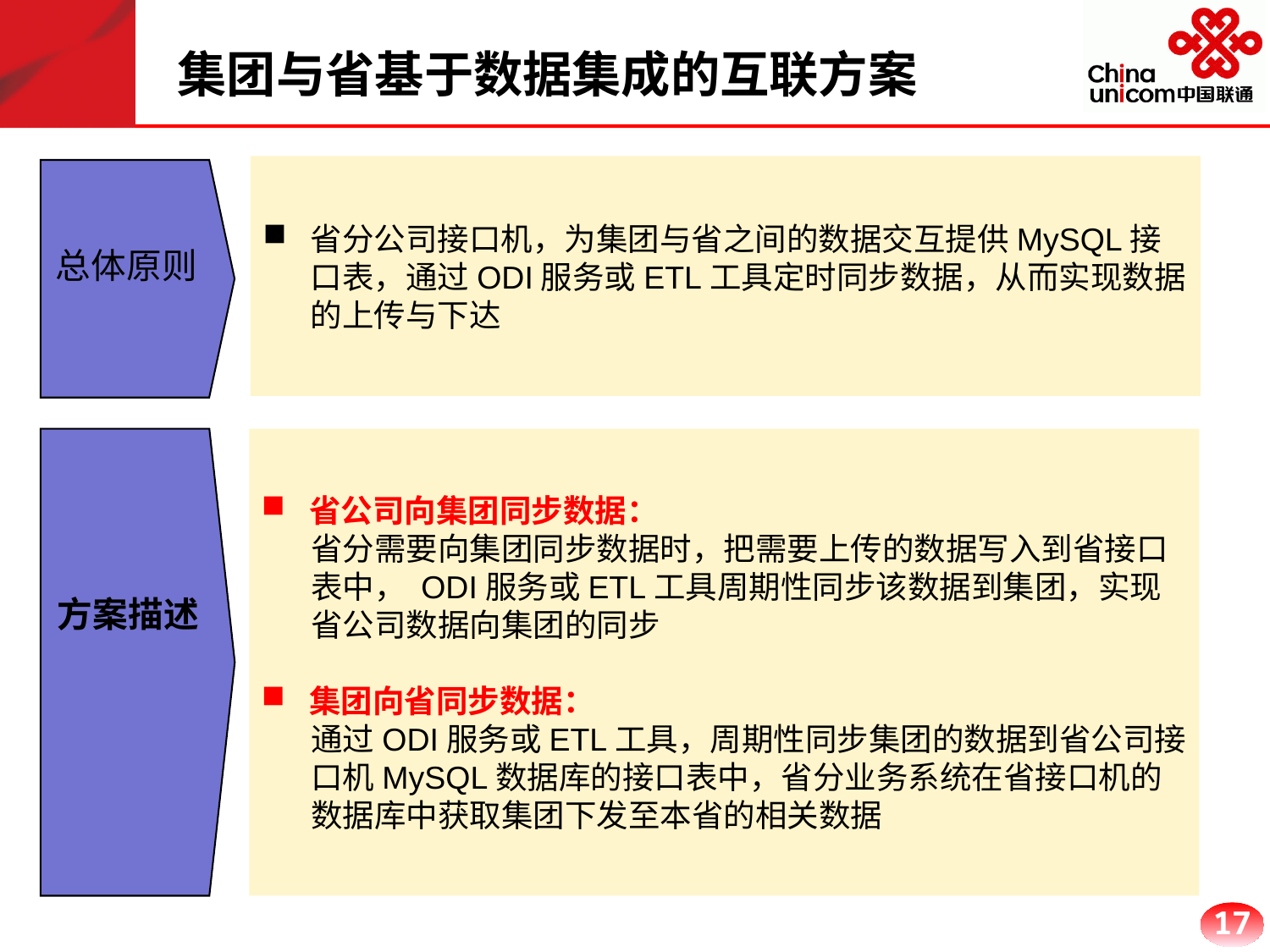

集团与省基于数据集成的互联方案
省分公司接口机，为集团与省之间的数据交互提供MySQL接口表，通过ODI服务或ETL工具定时同步数据，从而实现数据的上传与下达

总体原则

省公司向集团同步数据：
省分需要向集团同步数据时，把需要上传的数据写入到省接口表中， ODI服务或ETL工具周期性同步该数据到集团，实现省公司数据向集团的同步

集团向省同步数据：
通过ODI服务或ETL工具，周期性同步集团的数据到省公司接口机MySQL数据库的接口表中，省分业务系统在省接口机的数据库中获取集团下发至本省的相关数据
方案描述